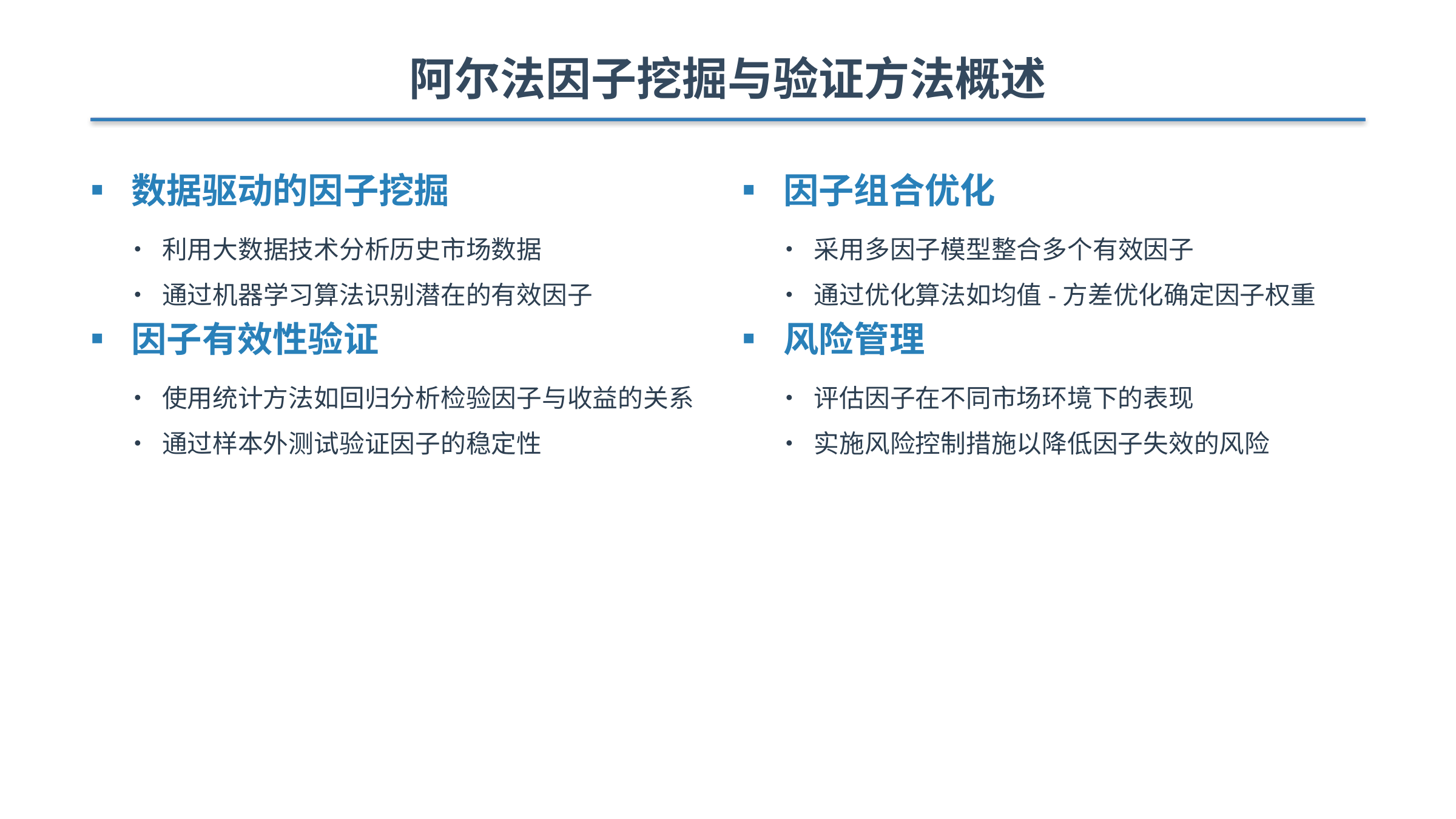

阿尔法因子挖掘与验证方法概述

▪ 数据驱动的因子挖掘
• 利用大数据技术分析历史市场数据
• 通过机器学习算法识别潜在的有效因子
▪ 因子有效性验证
• 使用统计方法如回归分析检验因子与收益的关系
• 通过样本外测试验证因子的稳定性

▪ 因子组合优化
• 采用多因子模型整合多个有效因子
• 通过优化算法如均值-方差优化确定因子权重
▪ 风险管理
• 评估因子在不同市场环境下的表现
• 实施风险控制措施以降低因子失效的风险